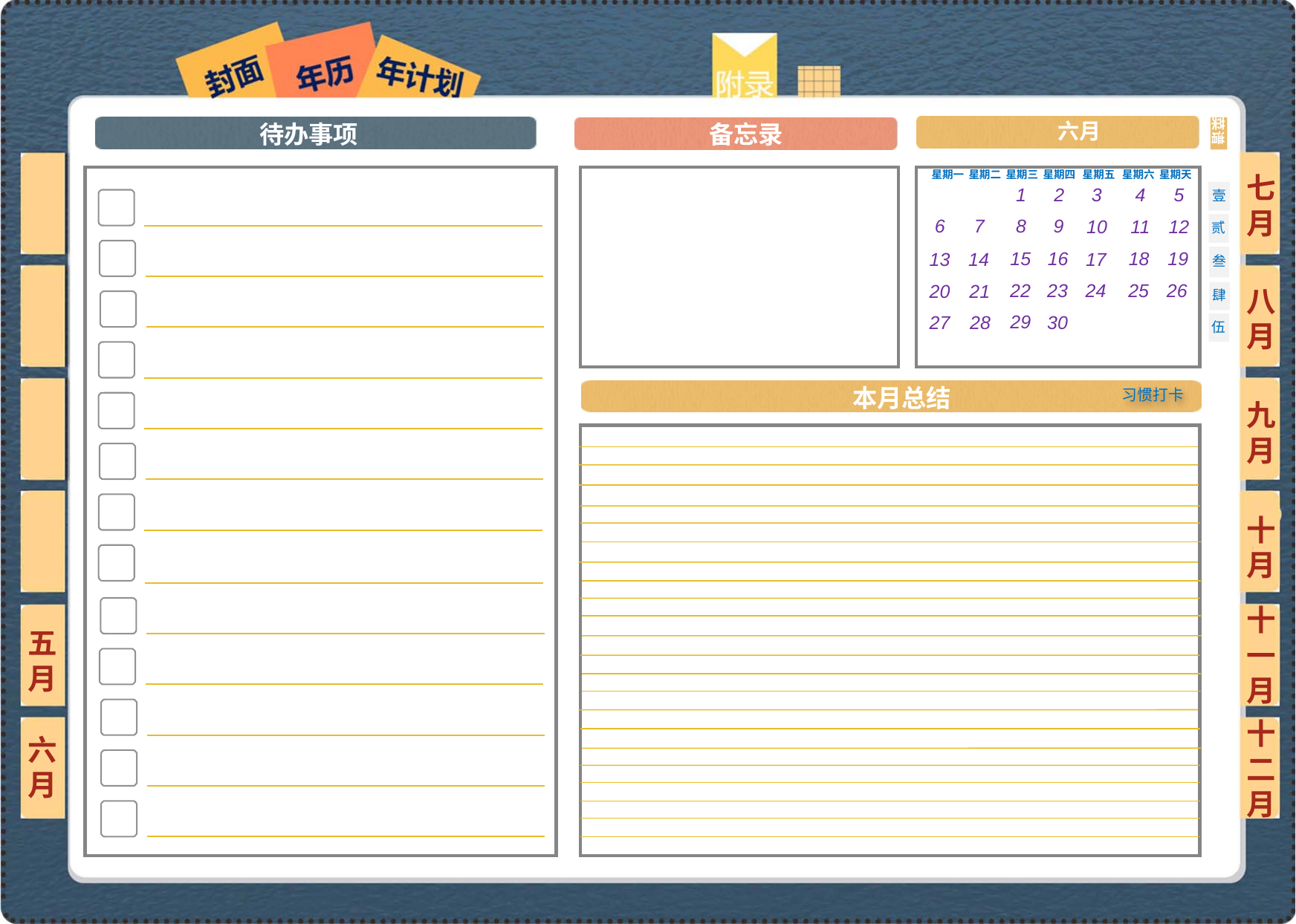

六月
七月

5

1
2
3
4
壹
8
6
7
9
12
11
10
贰
16
18
19
15
17
13
14
叁
八月
25
22
26
23
24
21
20
肆
29

28
27
30
伍

习惯打卡
九月
十月
十一月
五月
六月
十二月